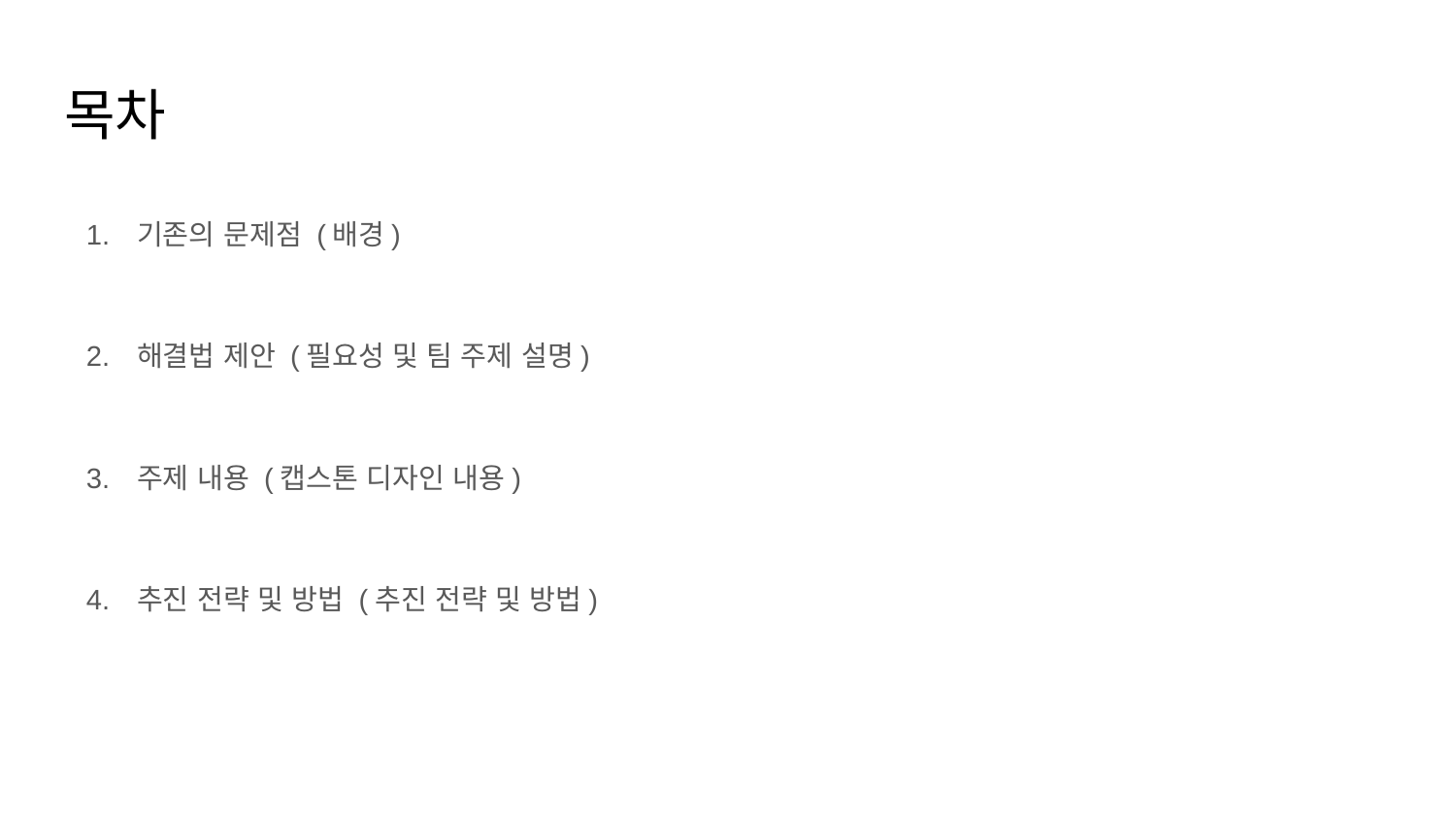

# 목차
기존의 문제점 (배경)

해결법 제안 (필요성 및 팀 주제 설명)

주제 내용 (캡스톤 디자인 내용)

추진 전략 및 방법 (추진 전략 및 방법)